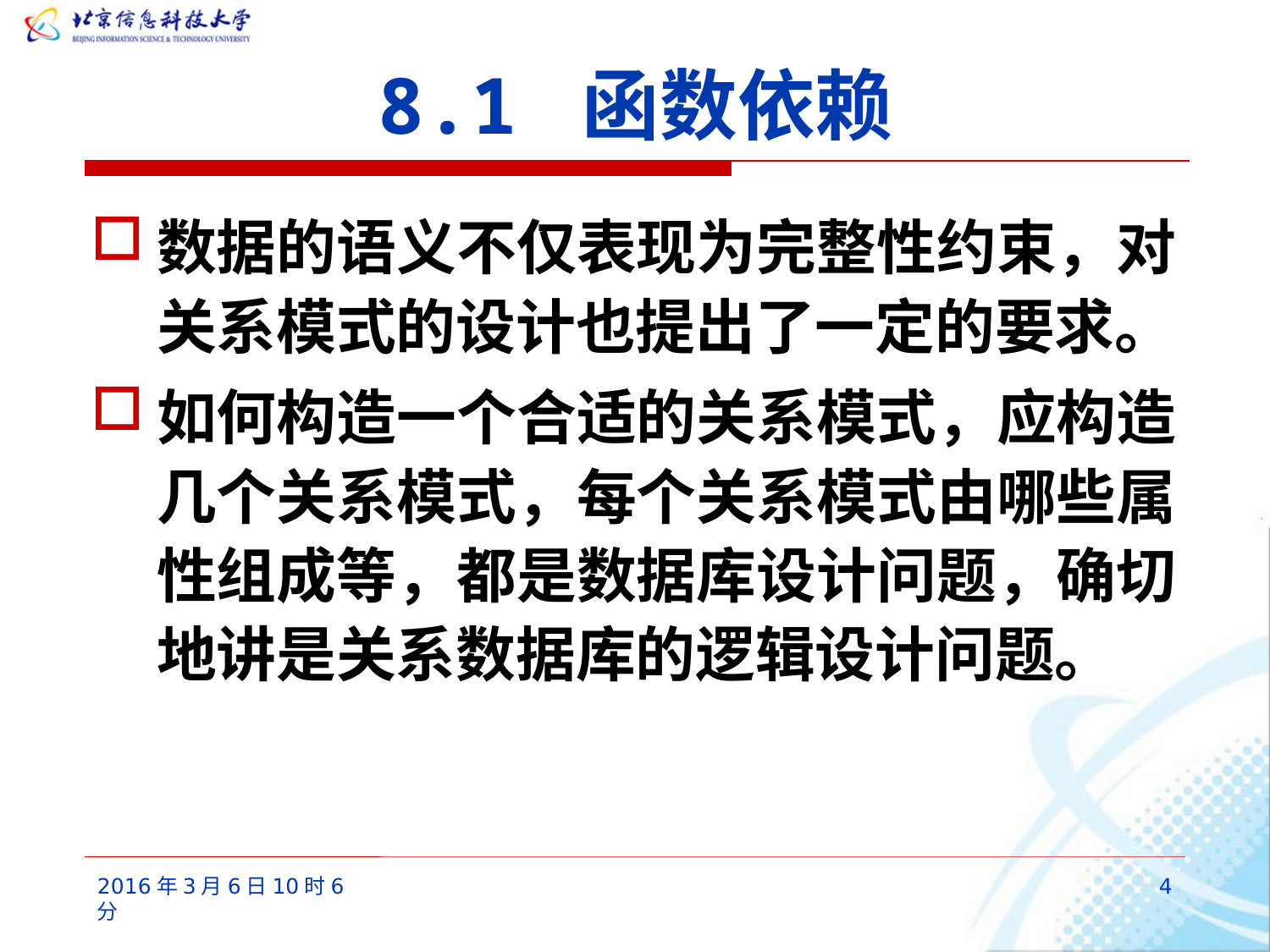

# 8.1 函数依赖
数据的语义不仅表现为完整性约束，对关系模式的设计也提出了一定的要求。
如何构造一个合适的关系模式，应构造几个关系模式，每个关系模式由哪些属性组成等，都是数据库设计问题，确切地讲是关系数据库的逻辑设计问题。
2016年3月6日10时6分
4